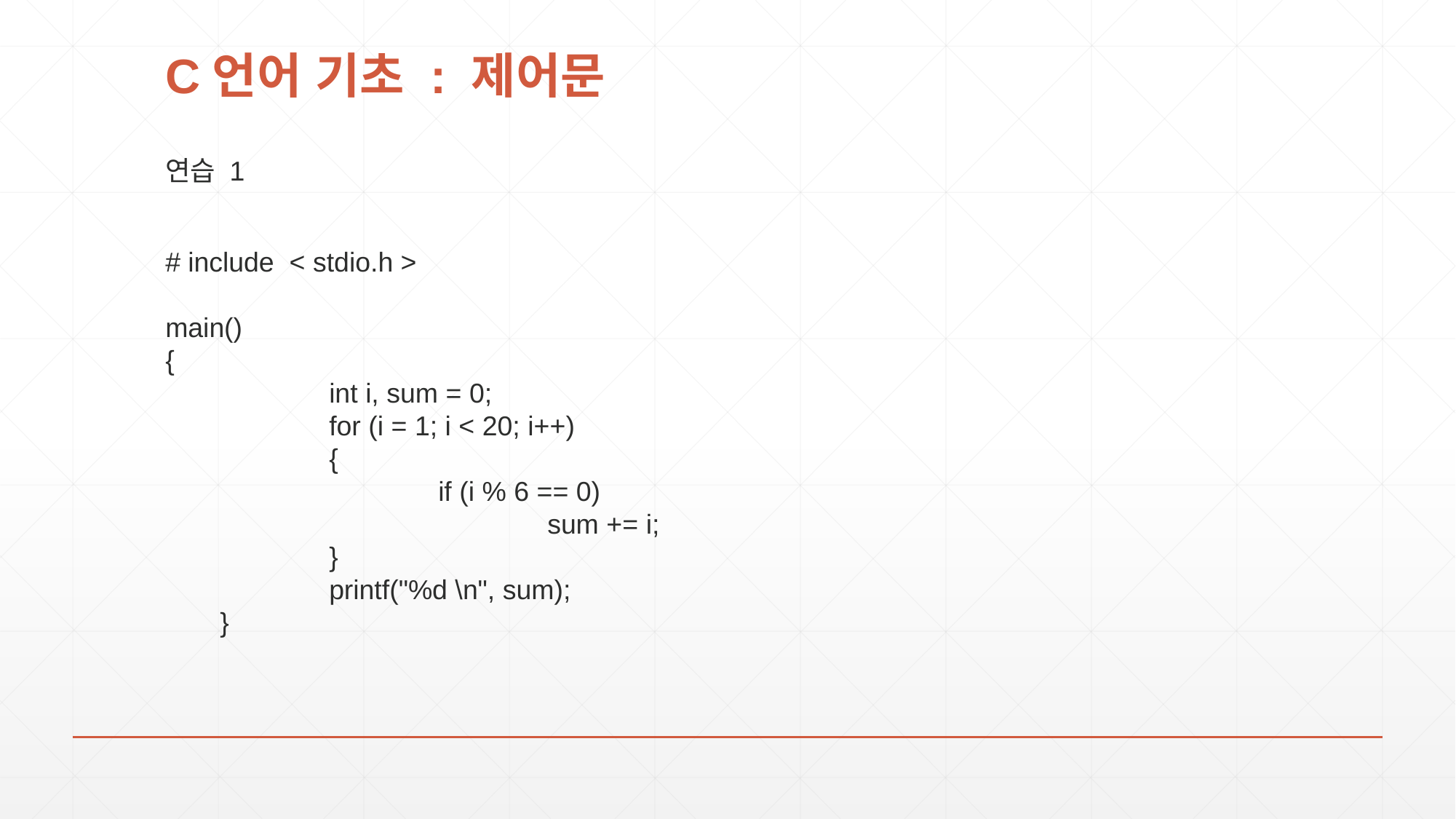

# C언어 기초 : 제어문
연습 1

# include  < stdio.h >

main()
{
	int i, sum = 0;
	for (i = 1; i < 20; i++)
	{
		if (i % 6 == 0)
			sum += i;
	}
	printf("%d \n", sum);
}